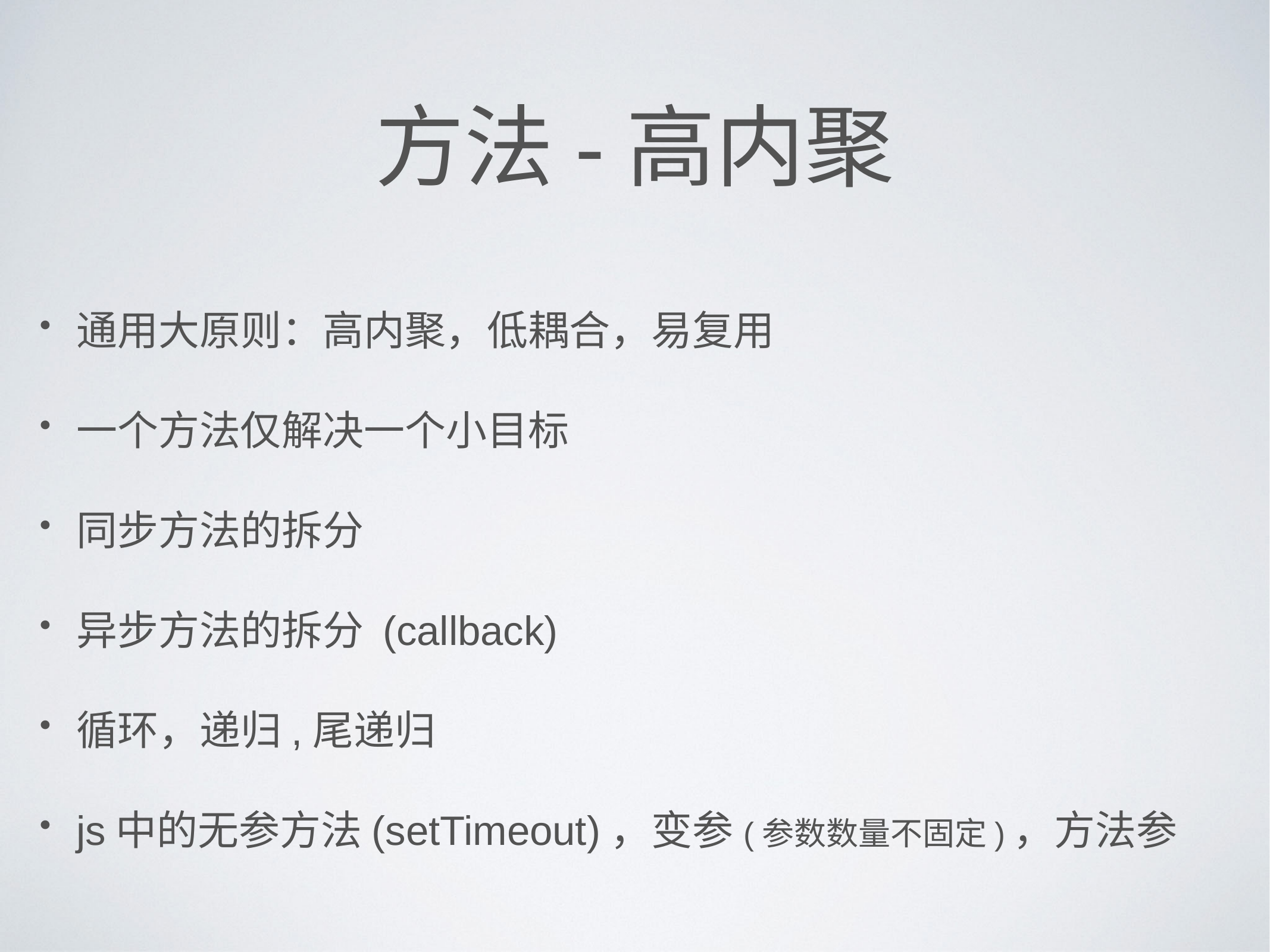

# 方法-高内聚
通用大原则：高内聚，低耦合，易复用
一个方法仅解决一个小目标
同步方法的拆分
异步方法的拆分 (callback)
循环，递归,尾递归
js中的无参方法(setTimeout)，变参(参数数量不固定)，方法参